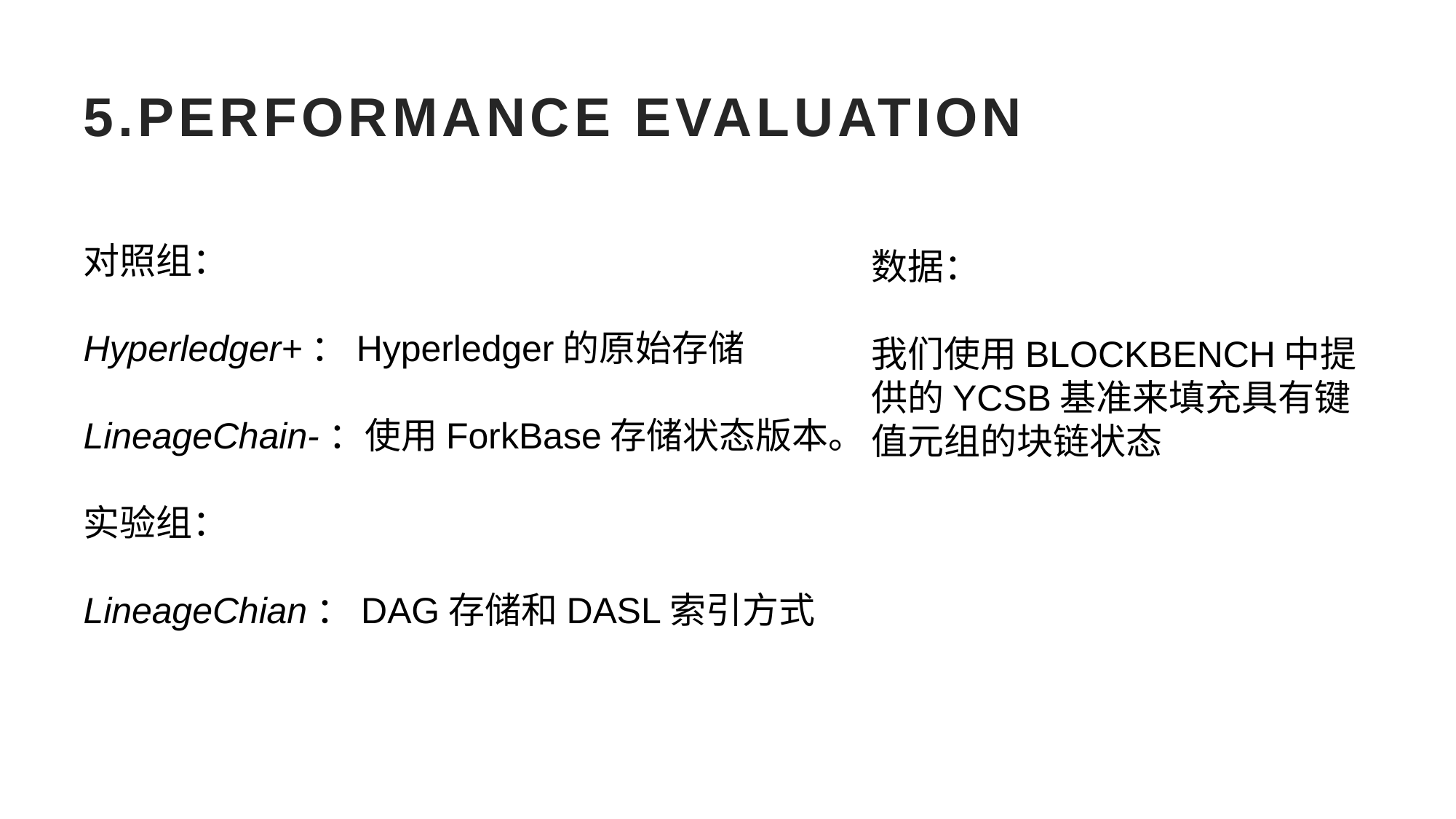

# 5.PERFORMANCE EVALUATION

对照组：

Hyperledger+：Hyperledger的原始存储

LineageChain-：使用ForkBase存储状态版本。

实验组：

LineageChian：DAG存储和DASL索引方式

数据：

我们使用BLOCKBENCH中提供的YCSB基准来填充具有键值元组的块链状态